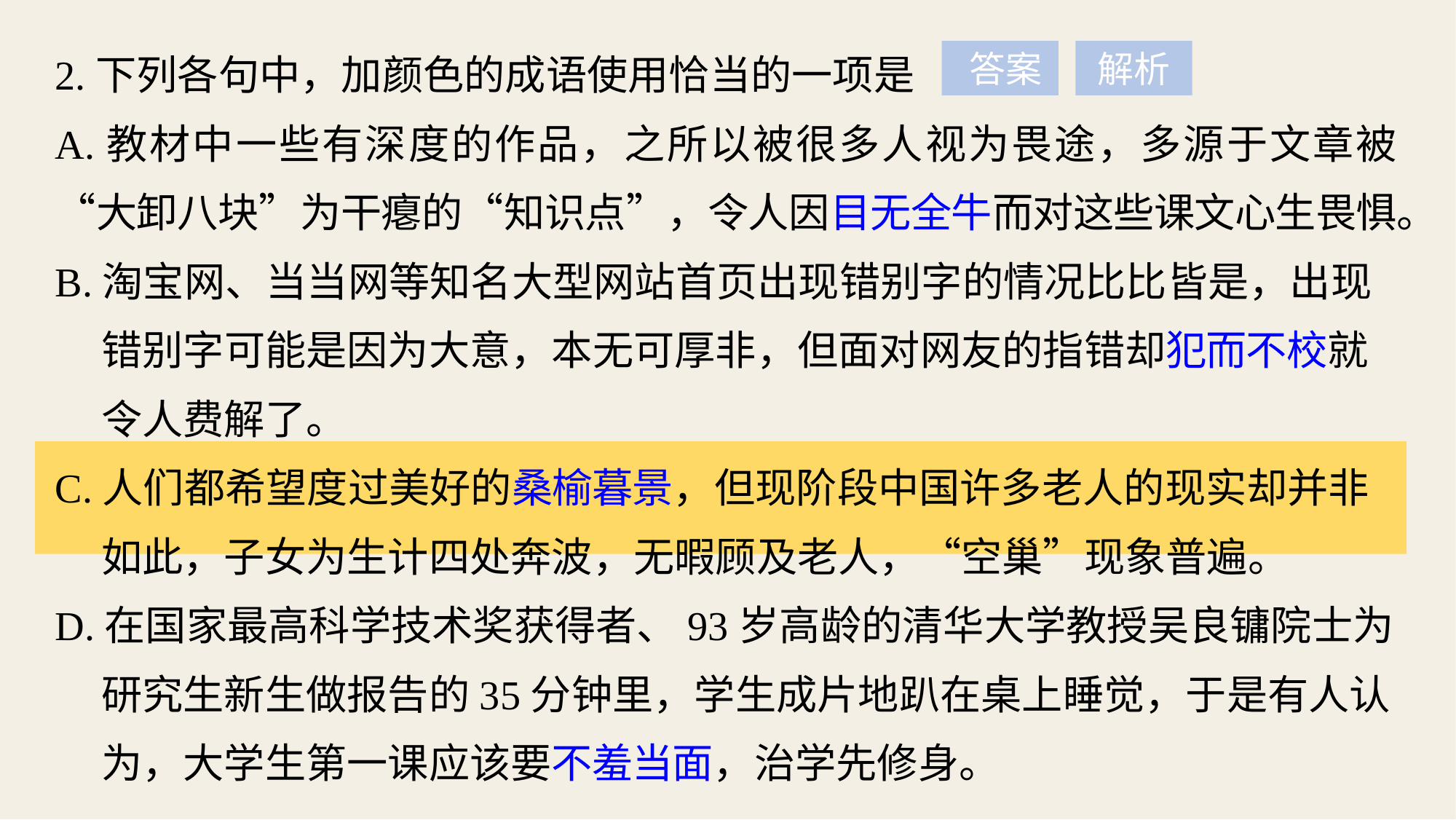

2.下列各句中，加颜色的成语使用恰当的一项是
A.教材中一些有深度的作品，之所以被很多人视为畏途，多源于文章被“大卸八块”为干瘪的“知识点”，令人因目无全牛而对这些课文心生畏惧。
B.淘宝网、当当网等知名大型网站首页出现错别字的情况比比皆是，出现
    错别字可能是因为大意，本无可厚非，但面对网友的指错却犯而不校就
    令人费解了。
C.人们都希望度过美好的桑榆暮景，但现阶段中国许多老人的现实却并非
    如此，子女为生计四处奔波，无暇顾及老人，“空巢”现象普遍。
D.在国家最高科学技术奖获得者、93岁高龄的清华大学教授吴良镛院士为
    研究生新生做报告的35分钟里，学生成片地趴在桌上睡觉，于是有人认
    为，大学生第一课应该要不羞当面，治学先修身。
 答案
解析